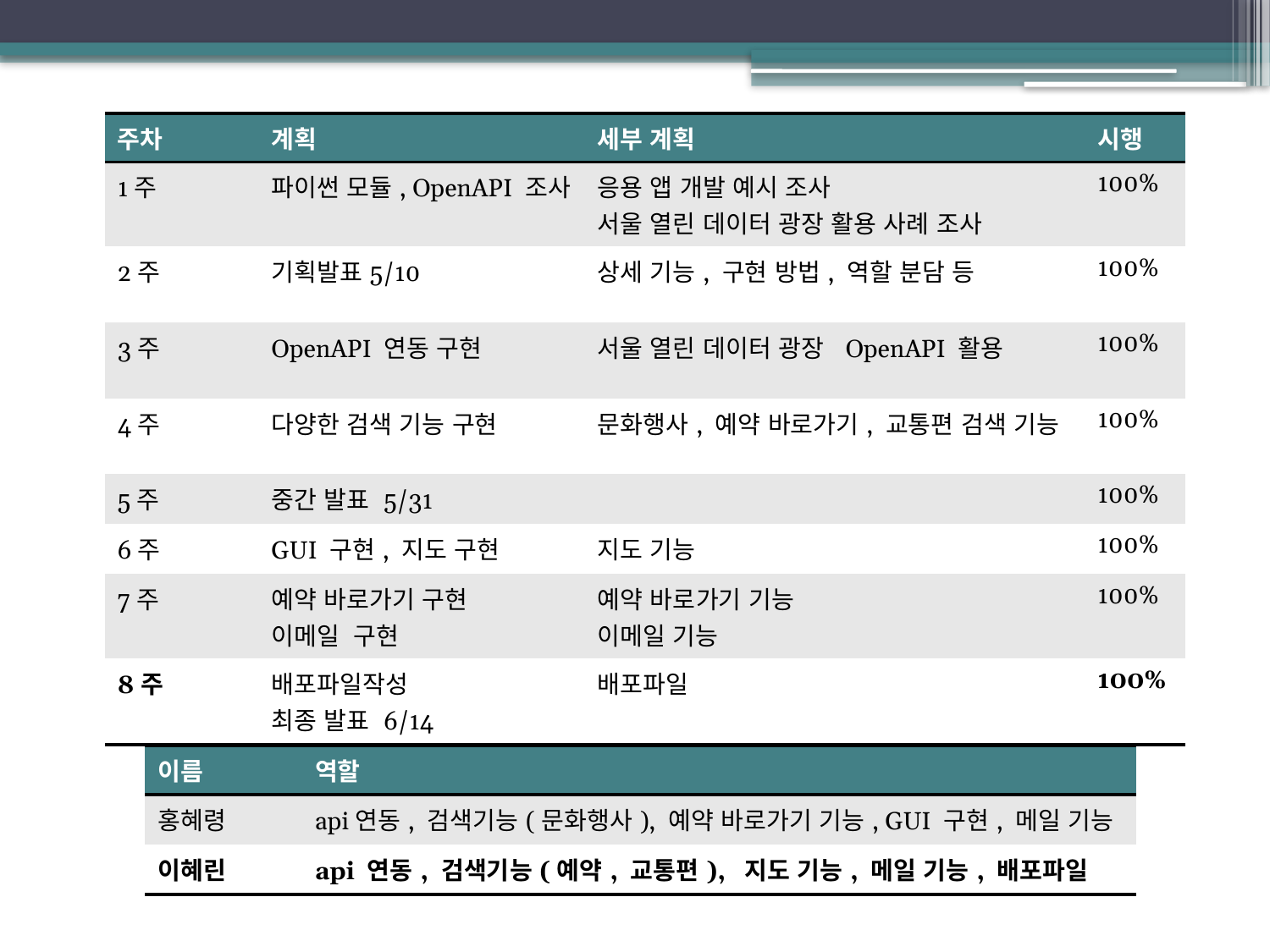

| 주차 | 계획 | 세부 계획 | 시행 |
| --- | --- | --- | --- |
| 1주 | 파이썬 모듈, OpenAPI 조사 | 응용 앱 개발 예시 조사 서울 열린 데이터 광장 활용 사례 조사 | 100% |
| 2주 | 기획발표5/10 | 상세 기능, 구현 방법, 역할 분담 등 | 100% |
| 3주 | OpenAPI 연동 구현 | 서울 열린 데이터 광장 OpenAPI 활용 | 100% |
| 4주 | 다양한 검색 기능 구현 | 문화행사, 예약 바로가기, 교통편 검색 기능 | 100% |
| 5주 | 중간 발표 5/31 |  | 100% |
| 6주 | GUI 구현, 지도 구현 | 지도 기능 | 100% |
| 7주 | 예약 바로가기 구현 이메일 구현 | 예약 바로가기 기능 이메일 기능 | 100% |
| 8주 | 배포파일작성 최종 발표 6/14 | 배포파일 | 100% |
| 이름 | 역할 |
| --- | --- |
| 홍혜령 | api연동, 검색기능(문화행사), 예약 바로가기 기능, GUI 구현, 메일 기능 |
| 이혜린 | api 연동, 검색기능(예약, 교통편), 지도 기능, 메일 기능, 배포파일 |